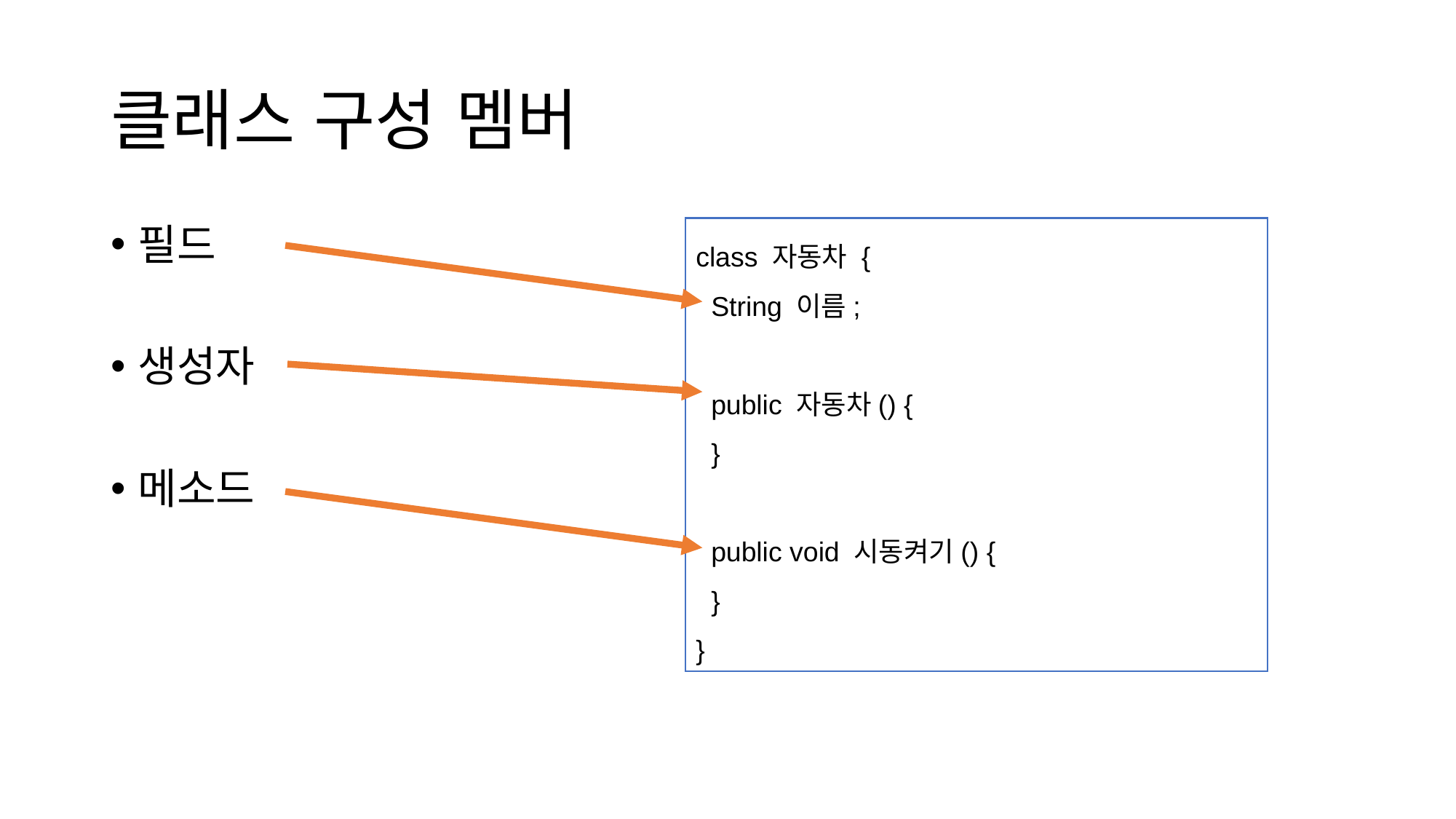

# 클래스 구성 멤버
필드

생성자

메소드
class 자동차 {
  String 이름;

  public 자동차() {
  }

  public void 시동켜기() {
  }
}